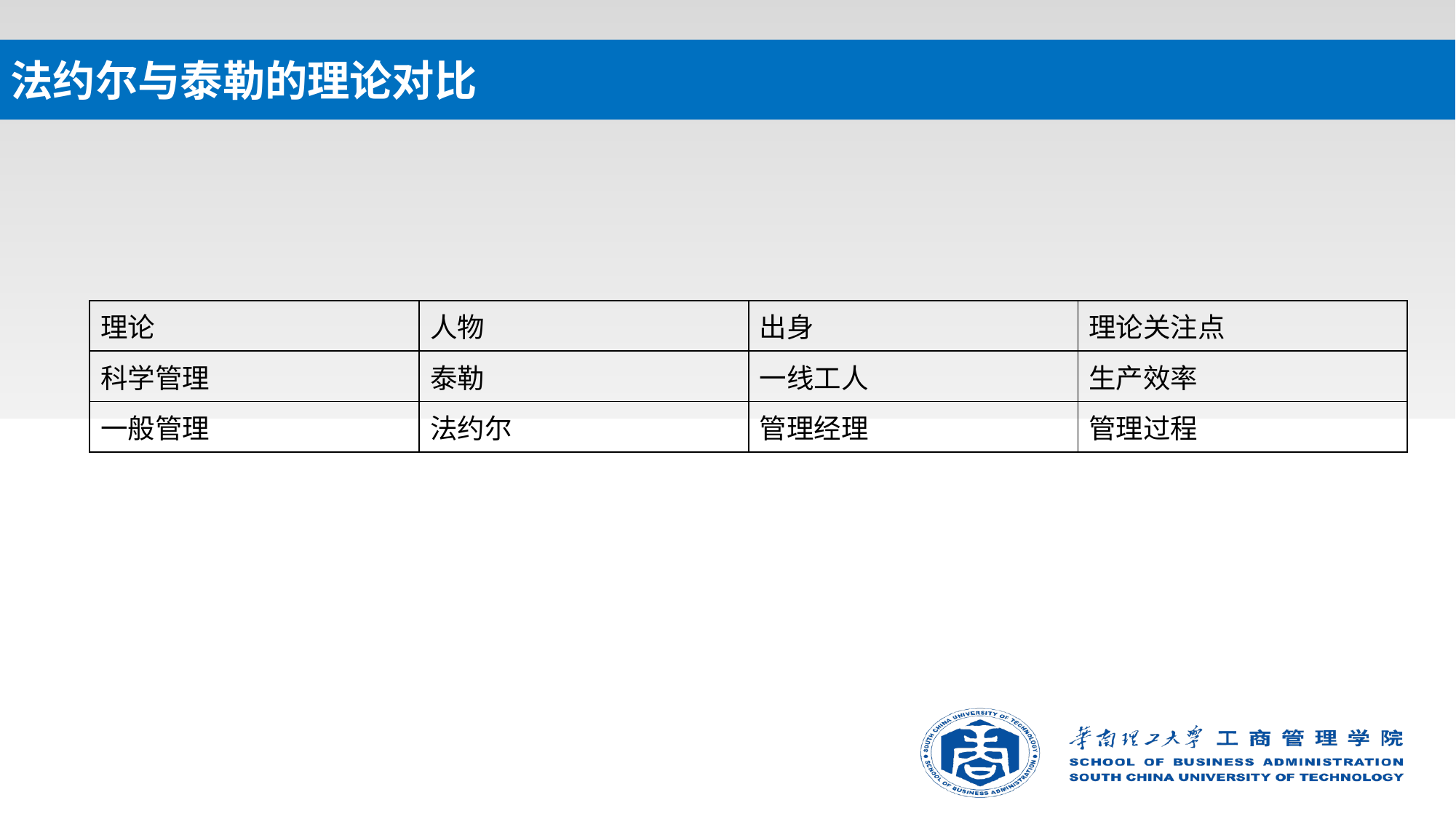

# 法约尔与泰勒的理论对比
| 理论 | 人物 | 出身 | 理论关注点 |
| --- | --- | --- | --- |
| 科学管理 | 泰勒 | 一线工人 | 生产效率 |
| 一般管理 | 法约尔 | 管理经理 | 管理过程 |